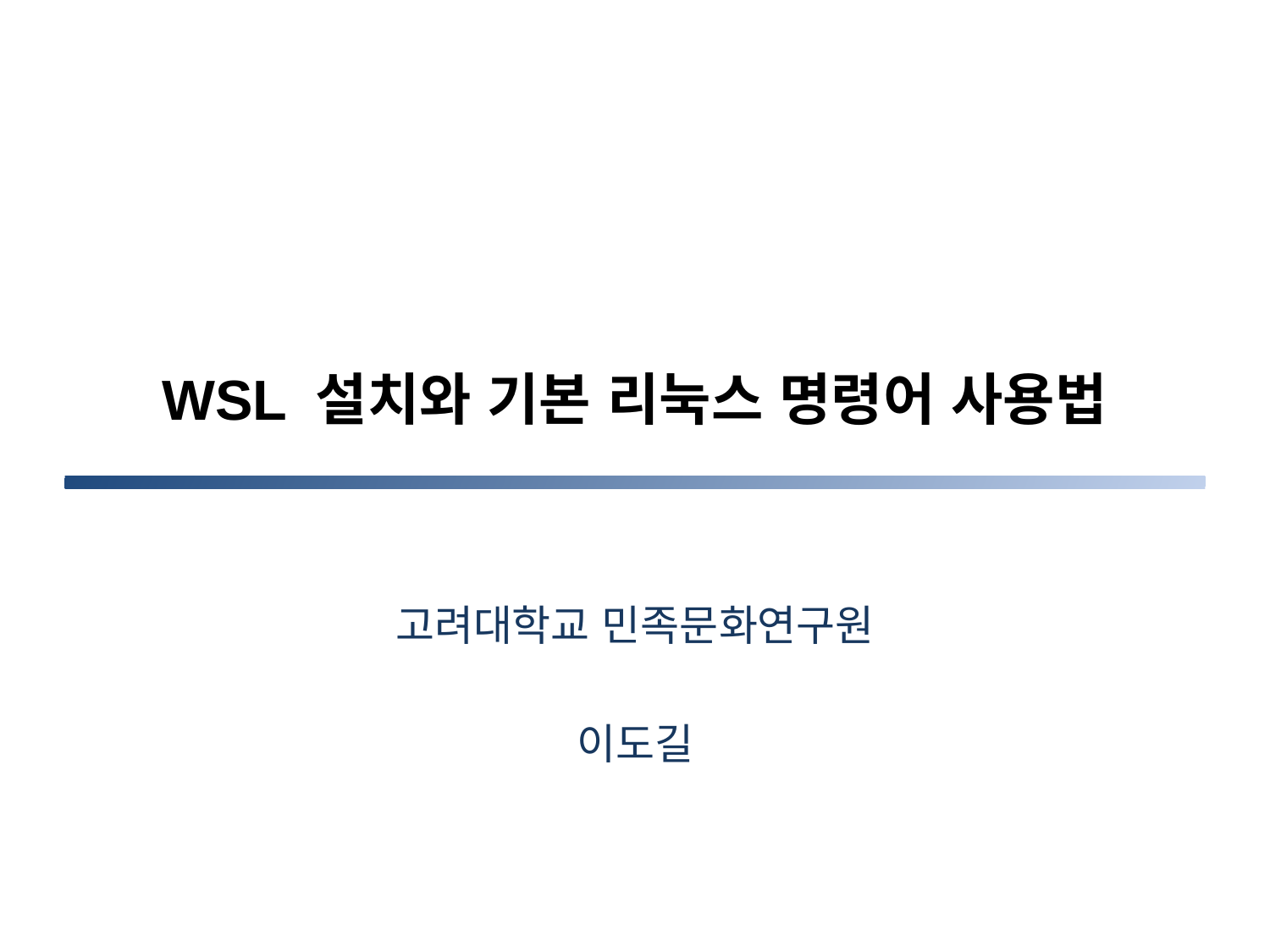

# WSL 설치와 기본 리눅스 명령어 사용법
고려대학교 민족문화연구원

이도길